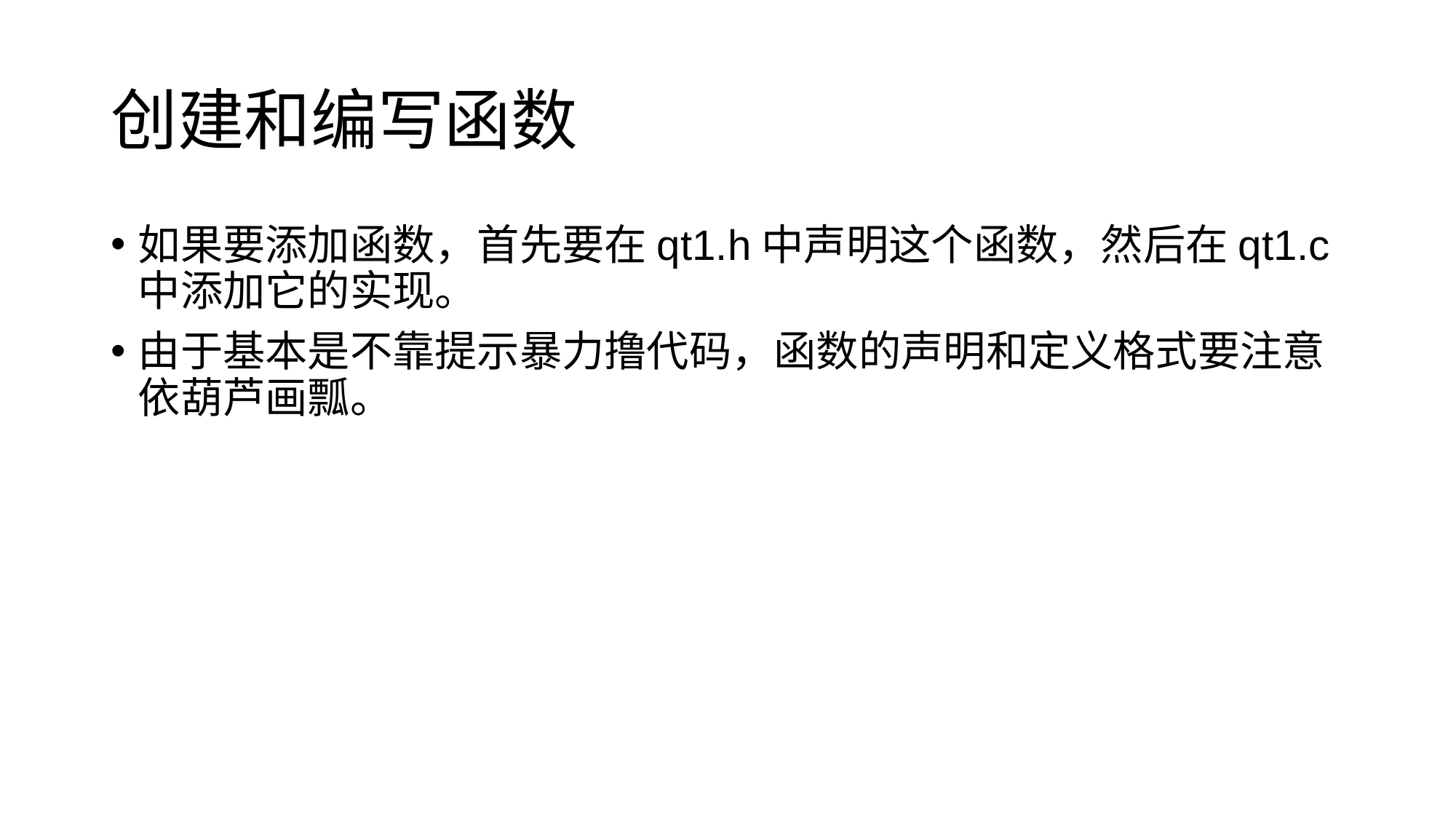

# 创建和编写函数
如果要添加函数，首先要在qt1.h中声明这个函数，然后在qt1.c中添加它的实现。
由于基本是不靠提示暴力撸代码，函数的声明和定义格式要注意依葫芦画瓢。